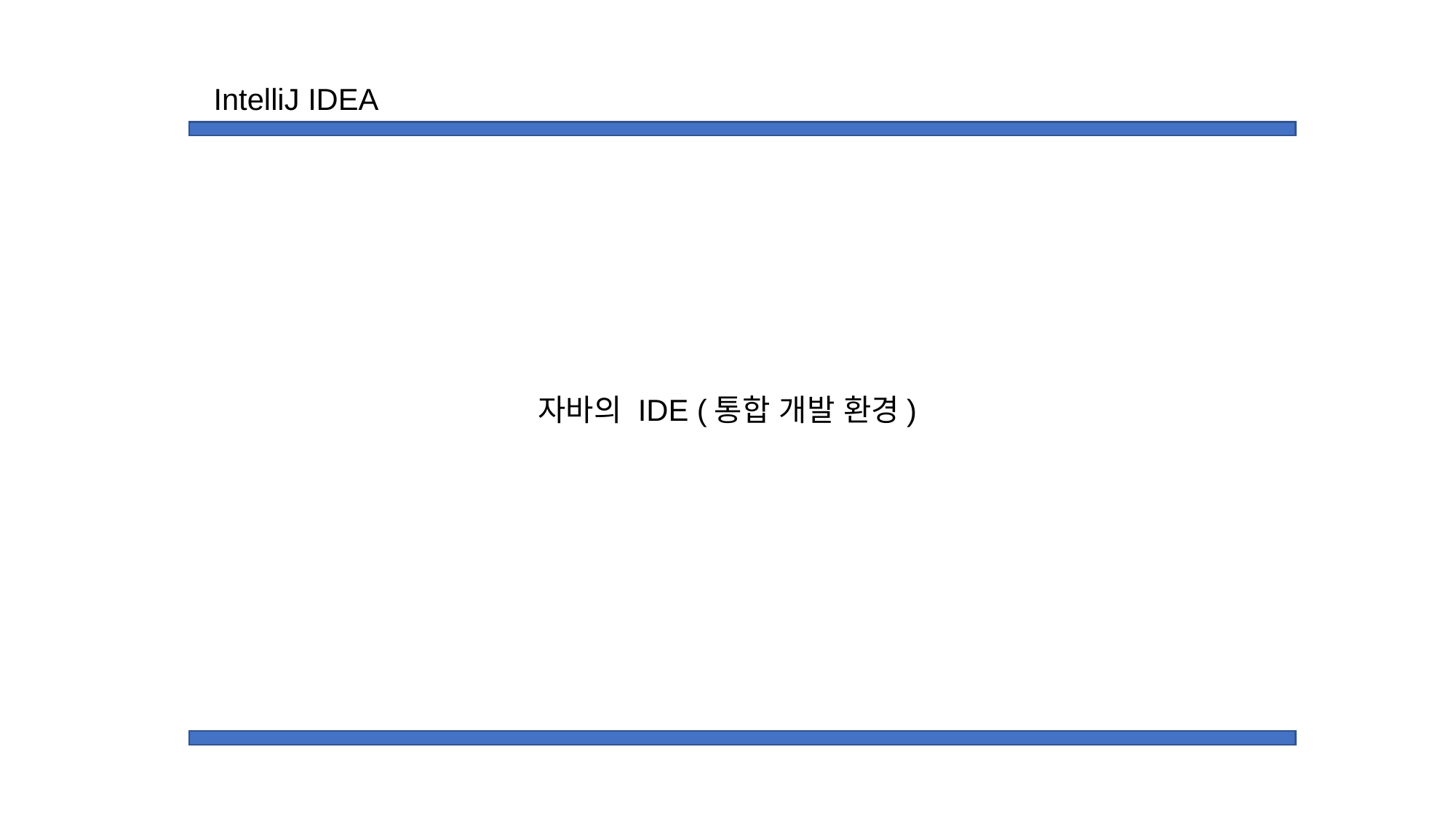

IntelliJ IDEA

자바의 IDE (통합 개발 환경)